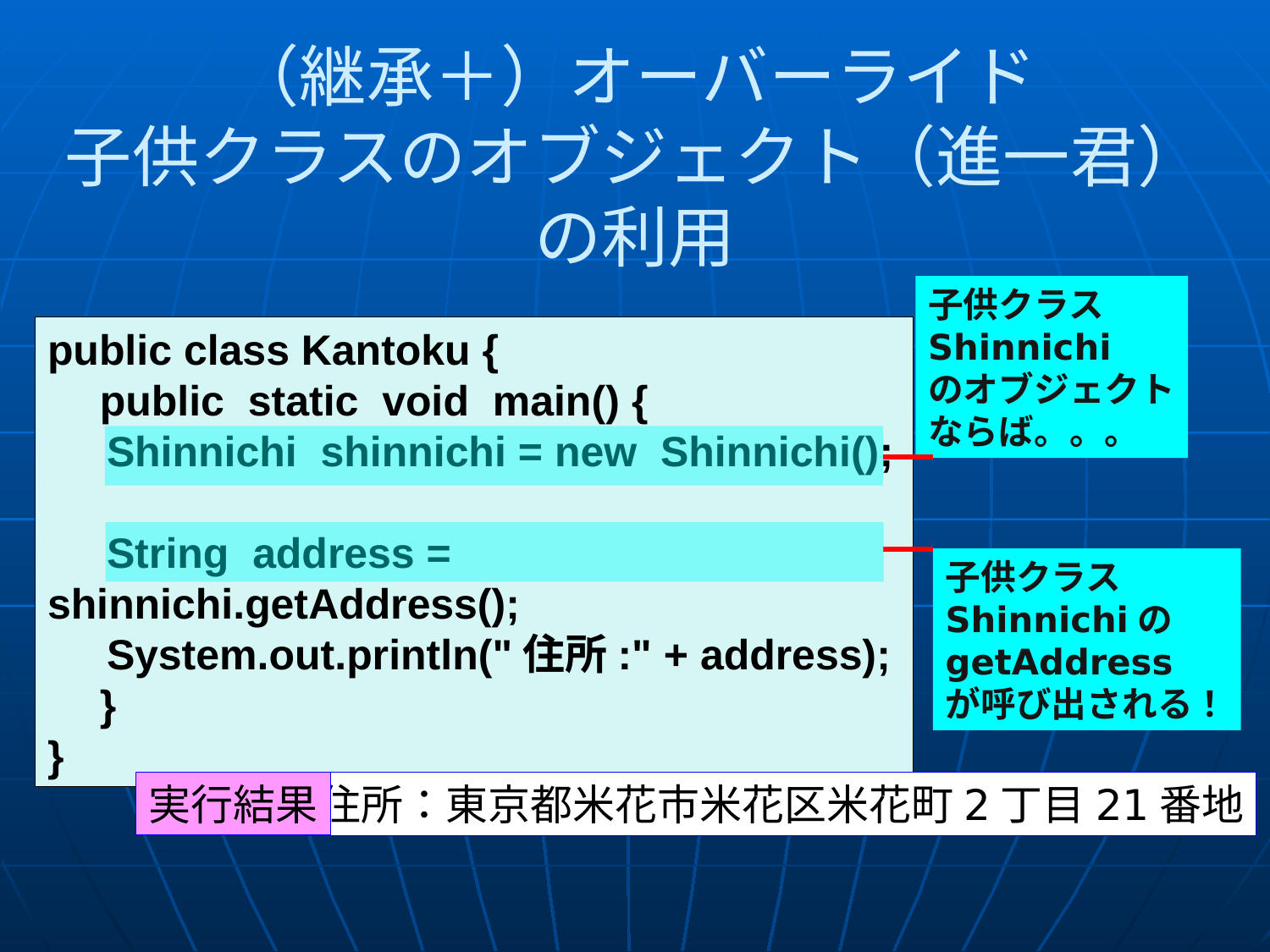

# （継承＋）オーバーライド 子供クラスのオブジェクト（進一君）の利用
子供クラス
Shinnichi
のオブジェクト
ならば。。。
public class Kantoku {
　public  static  void  main() {
     Shinnichi  shinnichi = new  Shinnichi();

     String  address = shinnichi.getAddress();
     System.out.println("住所:" + address);
　}
}

子供クラス
Shinnichiの
getAddress
が呼び出される！
実行結果
住所：東京都米花市米花区米花町2丁目21番地